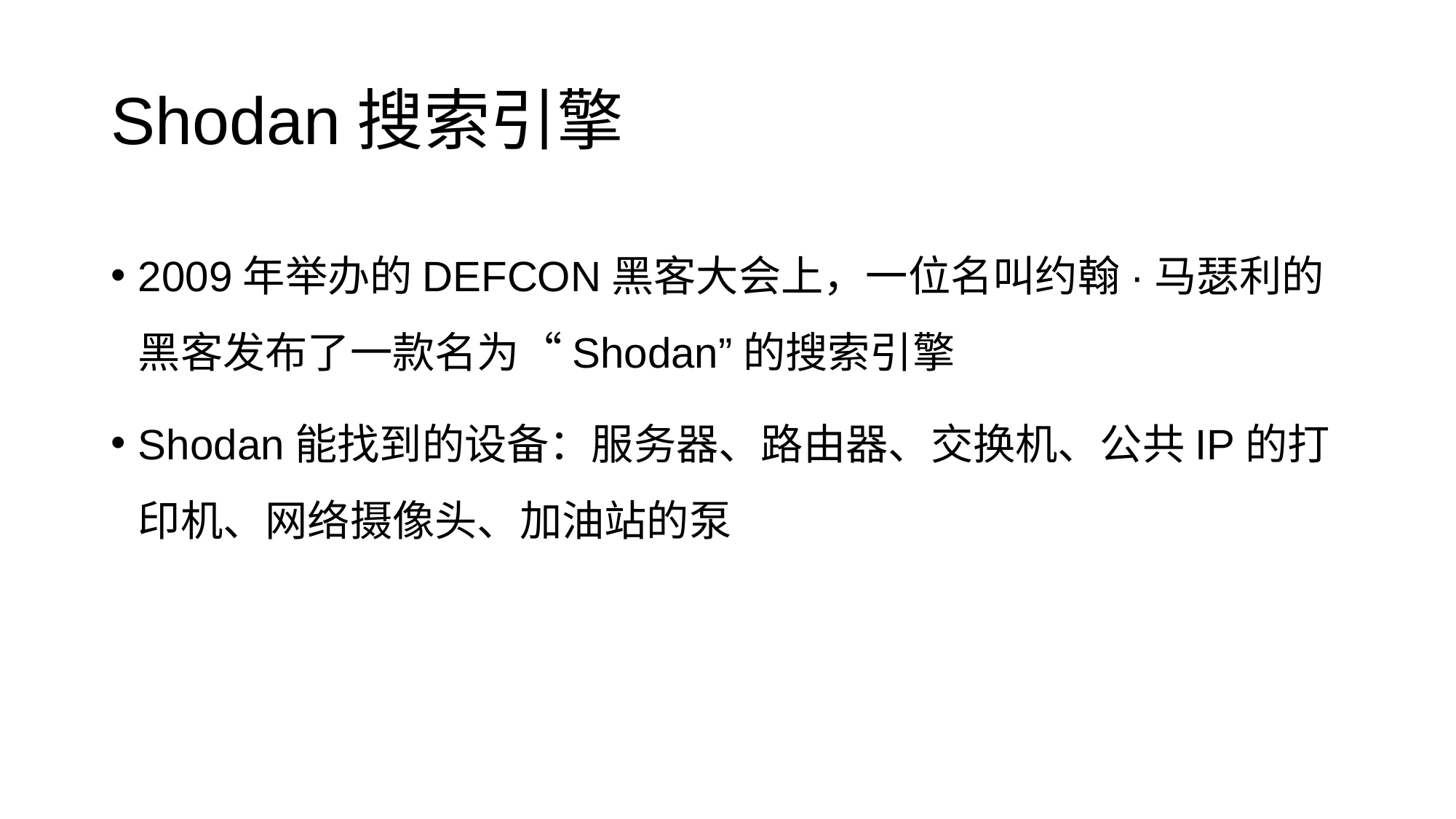

# Shodan搜索引擎
2009年举办的DEFCON黑客大会上，一位名叫约翰·马瑟利的黑客发布了一款名为“Shodan”的搜索引擎
Shodan能找到的设备：服务器、路由器、交换机、公共IP的打印机、网络摄像头、加油站的泵